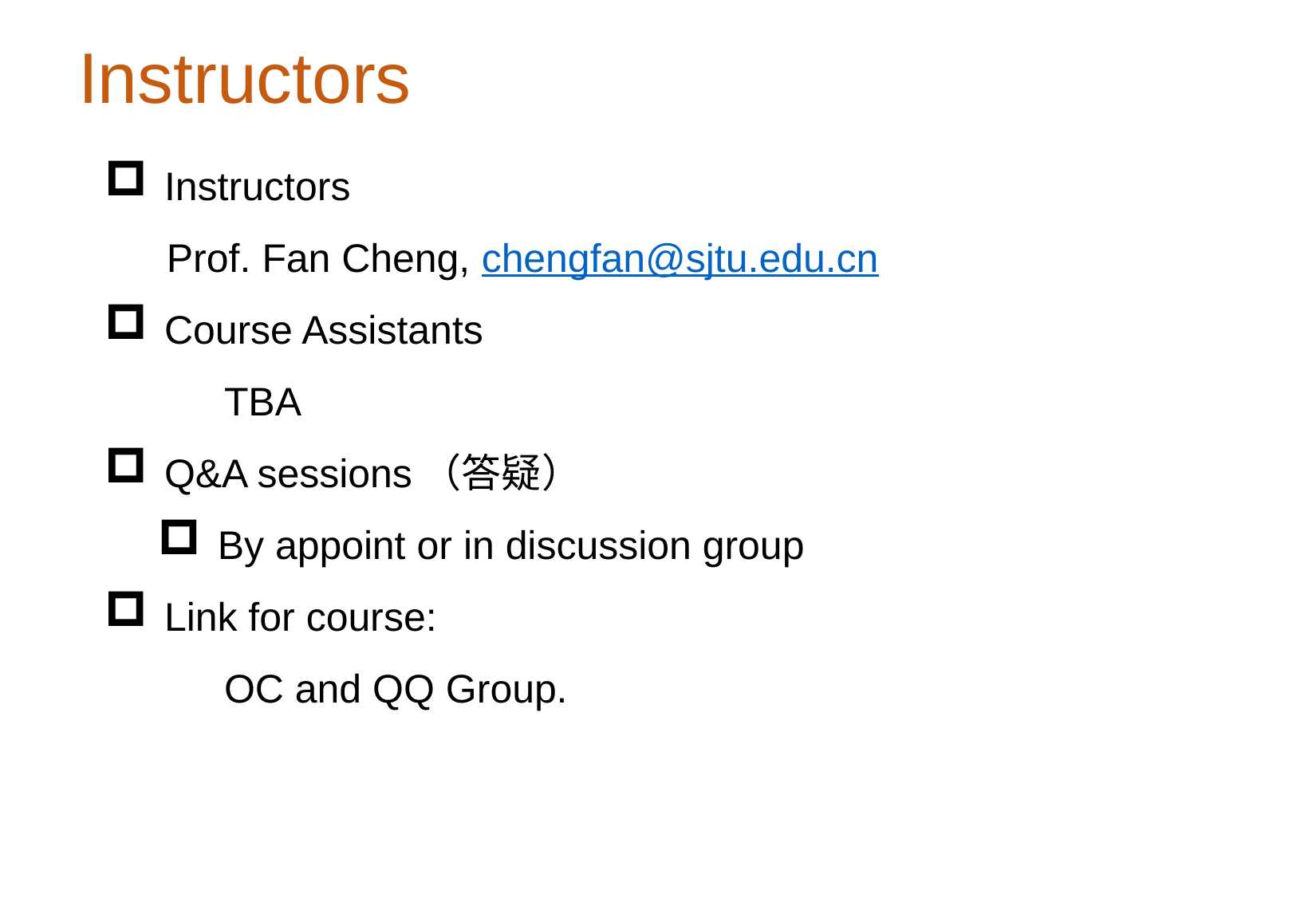

Instructors
Instructors
Prof. Fan Cheng, chengfan@sjtu.edu.cn
Course Assistants
	TBA
Q&A sessions（答疑）
By appoint or in discussion group
Link for course:
	OC and QQ Group.